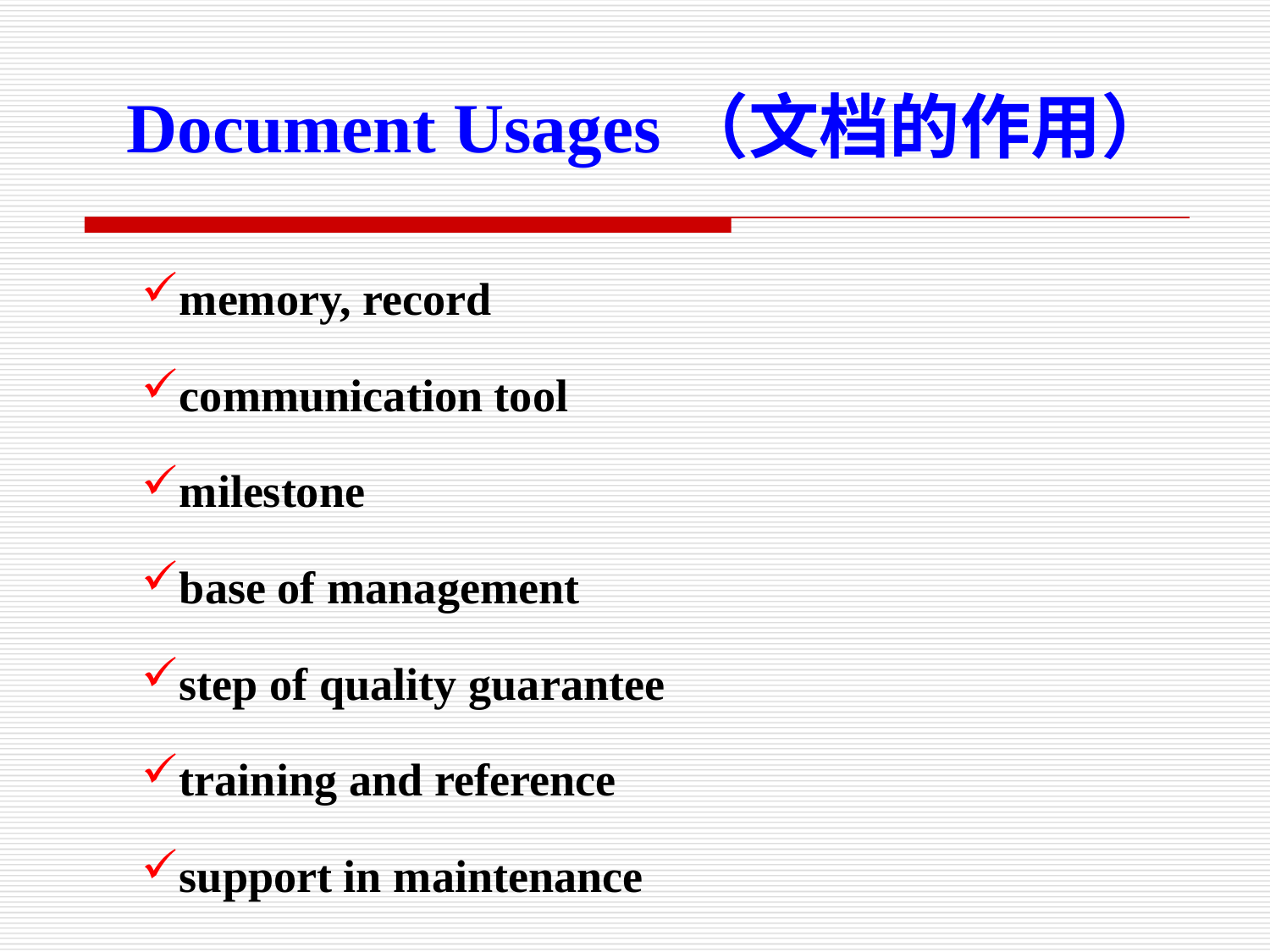

Document Usages（文档的作用）
memory, record
communication tool
milestone
base of management
step of quality guarantee
training and reference
support in maintenance